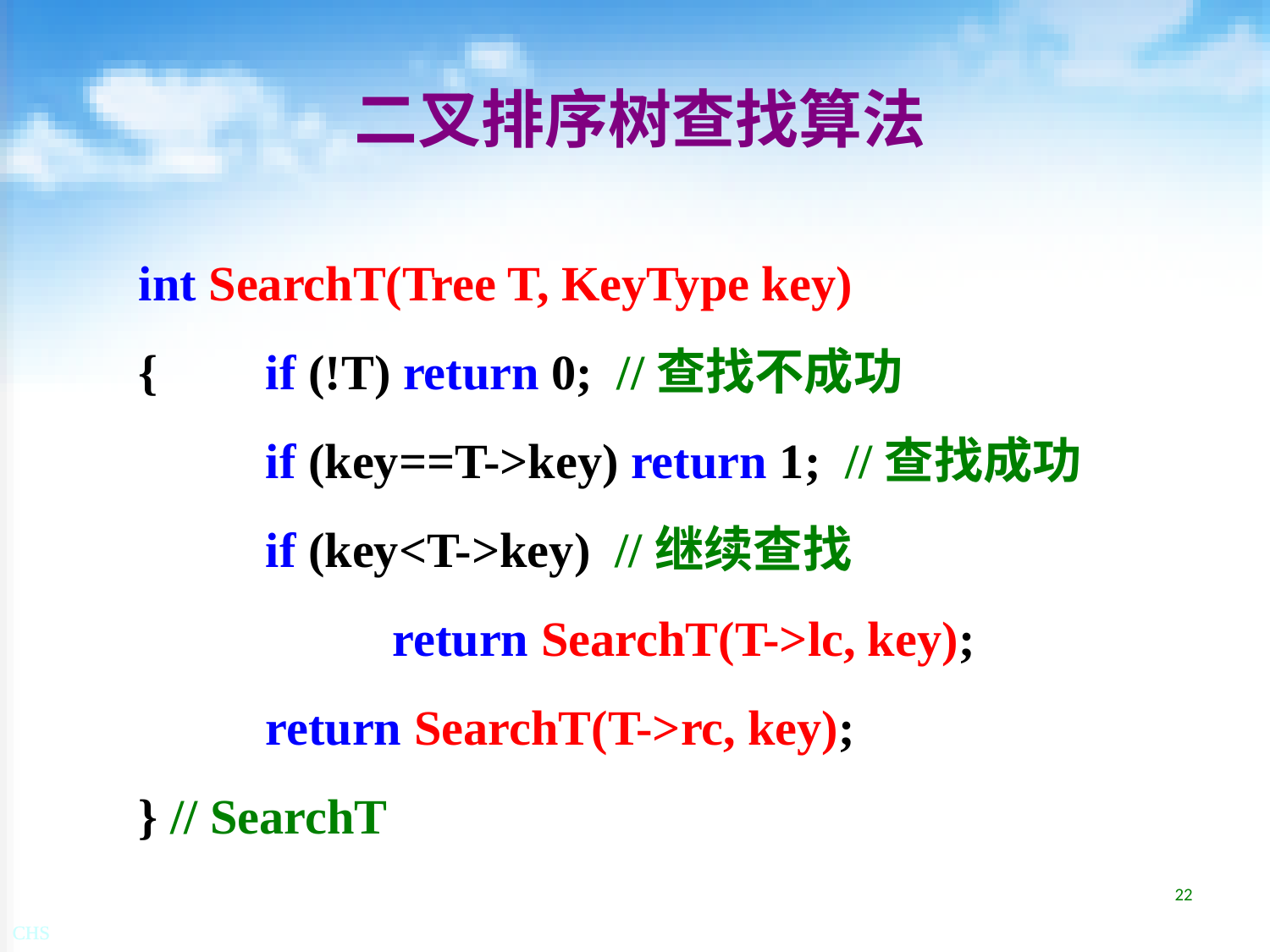

# 二叉排序树查找算法
int SearchT(Tree T, KeyType key)
{	if (!T) return 0;  //查找不成功
	if (key==T->key) return 1;  //查找成功
	if (key<T->key)  //继续查找
		return SearchT(T->lc, key);
	return SearchT(T->rc, key);
} // SearchT
22